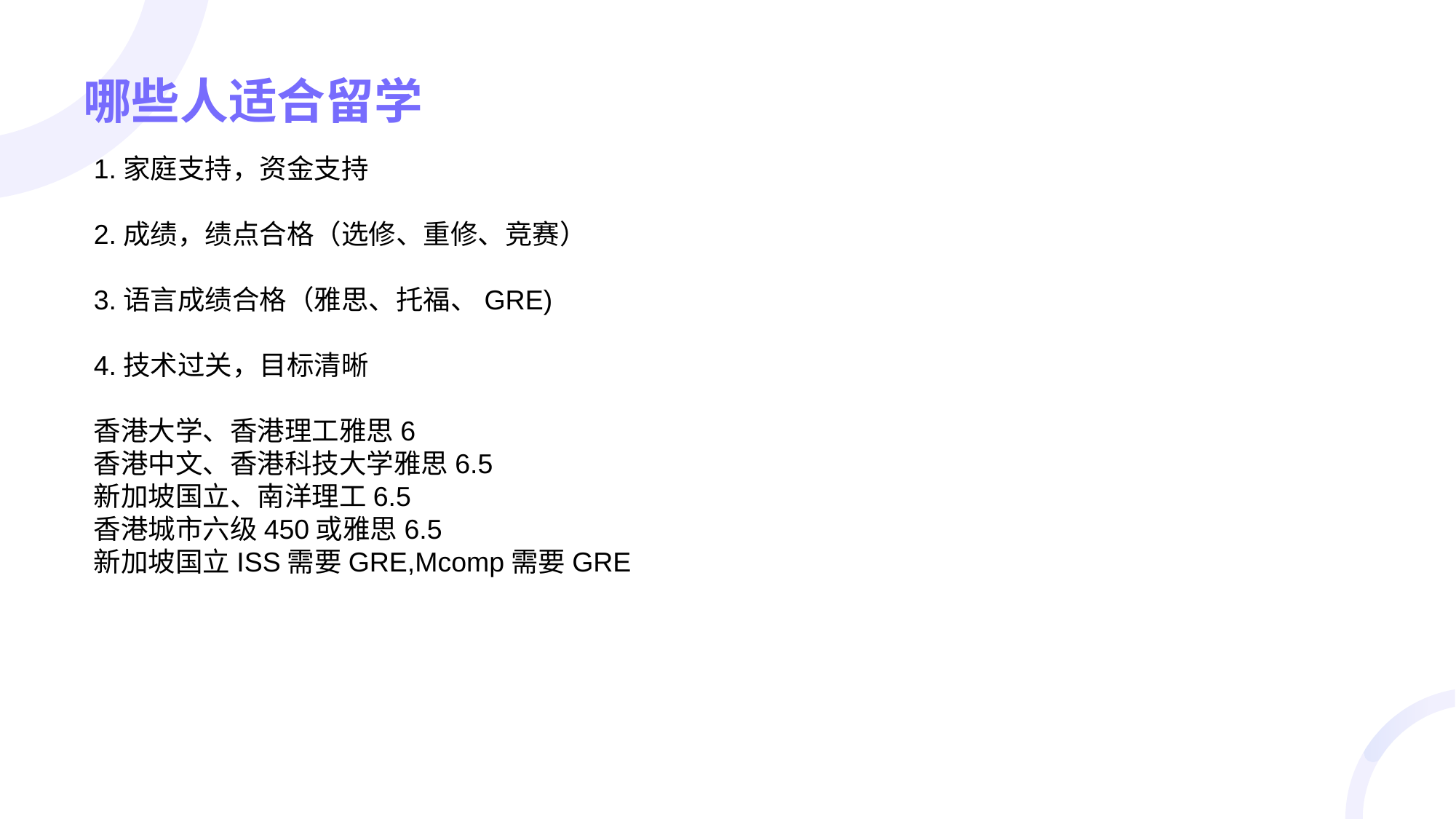

# 哪些人适合留学
1.家庭支持，资金支持

2.成绩，绩点合格（选修、重修、竞赛）

3.语言成绩合格（雅思、托福、GRE)

4.技术过关，目标清晰

香港大学、香港理工雅思6
香港中文、香港科技大学雅思6.5
新加坡国立、南洋理工6.5
香港城市六级450或雅思6.5
新加坡国立ISS需要GRE,Mcomp需要GRE